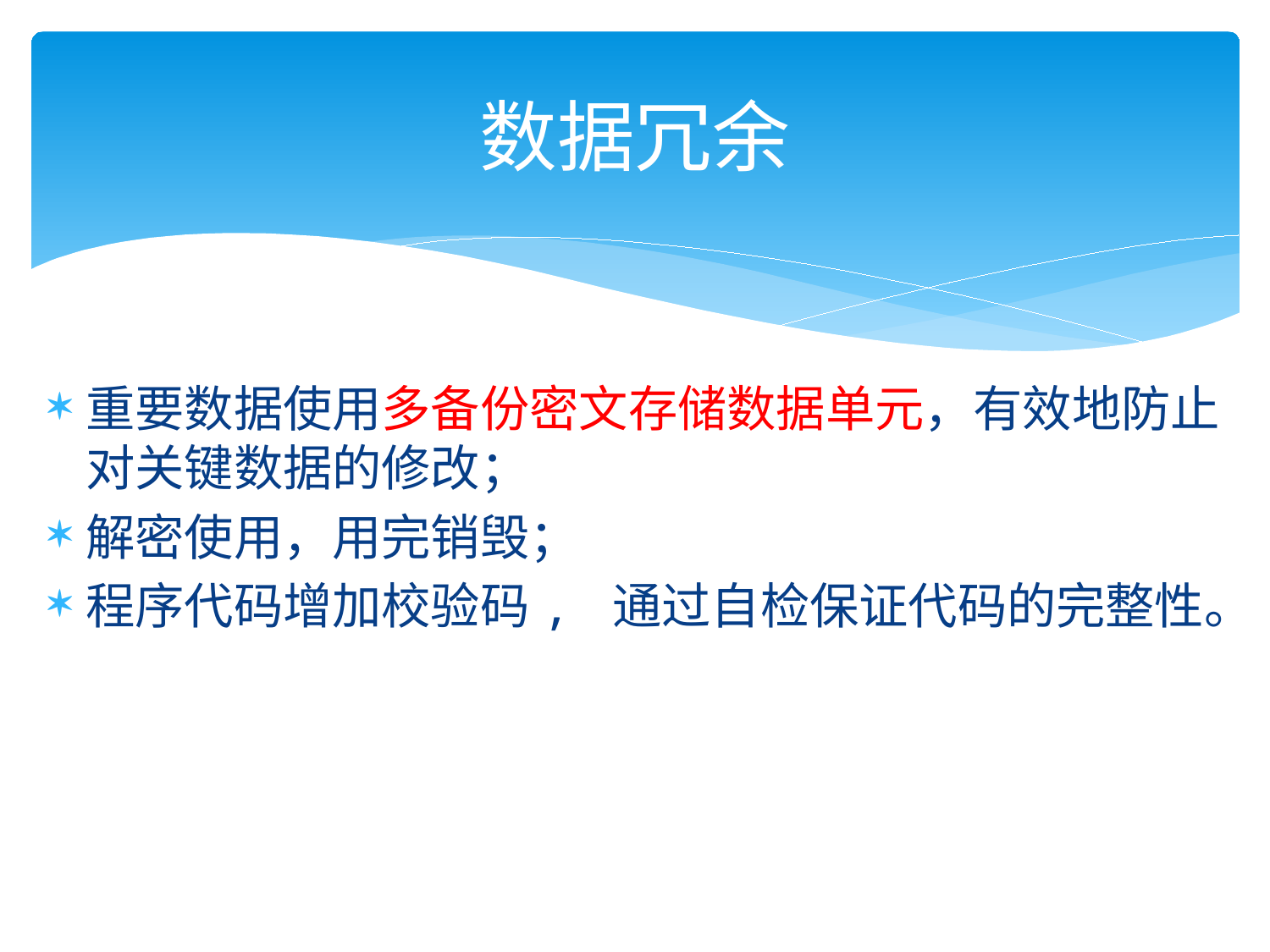

# 数据冗余
重要数据使用多备份密文存储数据单元，有效地防止对关键数据的修改；
解密使用，用完销毁；
程序代码增加校验码, 通过自检保证代码的完整性。